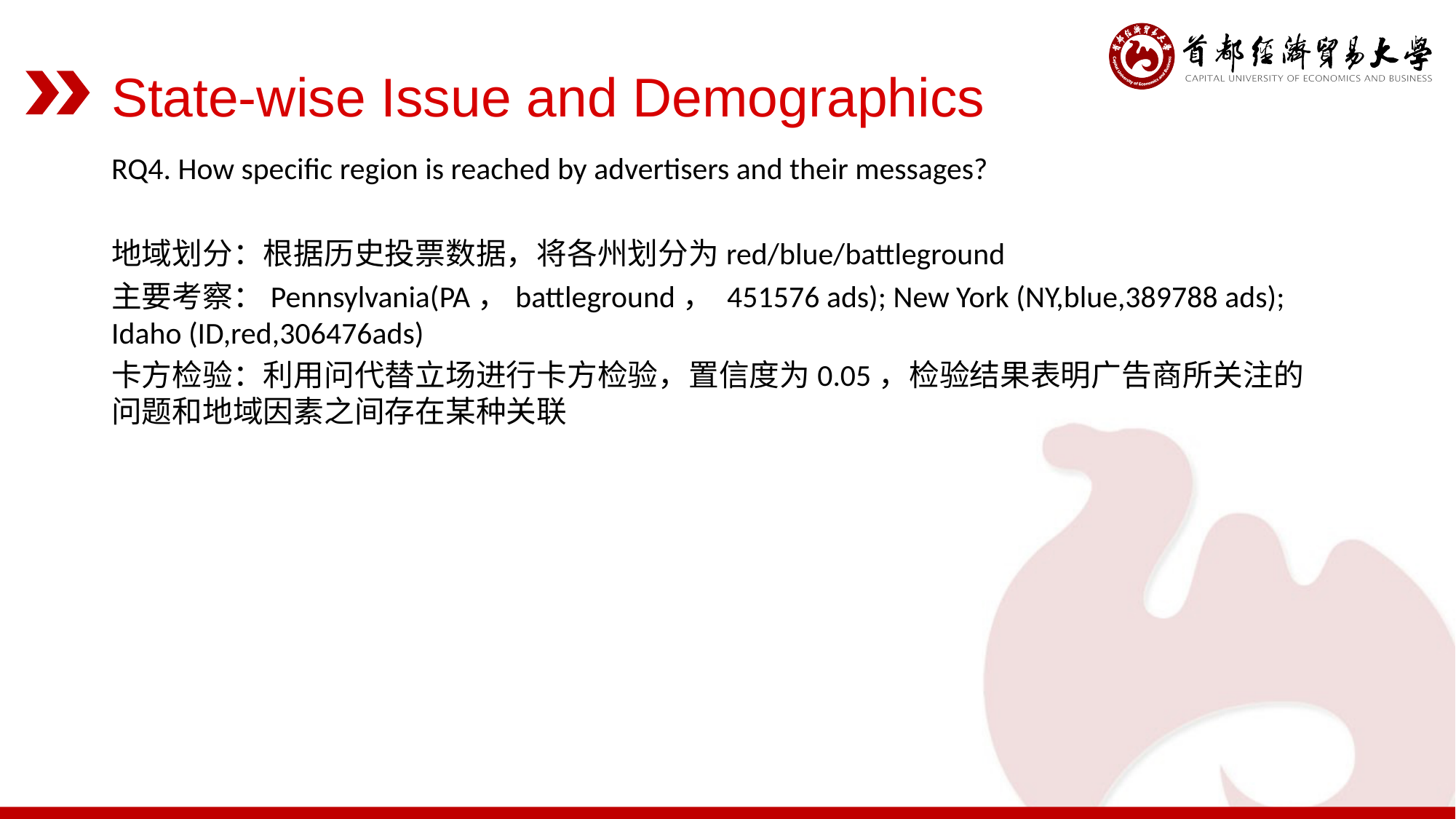

State-wise Issue and Demographics
RQ4. How specific region is reached by advertisers and their messages?

地域划分：根据历史投票数据，将各州划分为red/blue/battleground
主要考察：Pennsylvania(PA，battleground， 451576 ads); New York (NY,blue,389788 ads); Idaho (ID,red,306476ads)
卡方检验：利用问代替立场进行卡方检验，置信度为0.05，检验结果表明广告商所关注的问题和地域因素之间存在某种关联